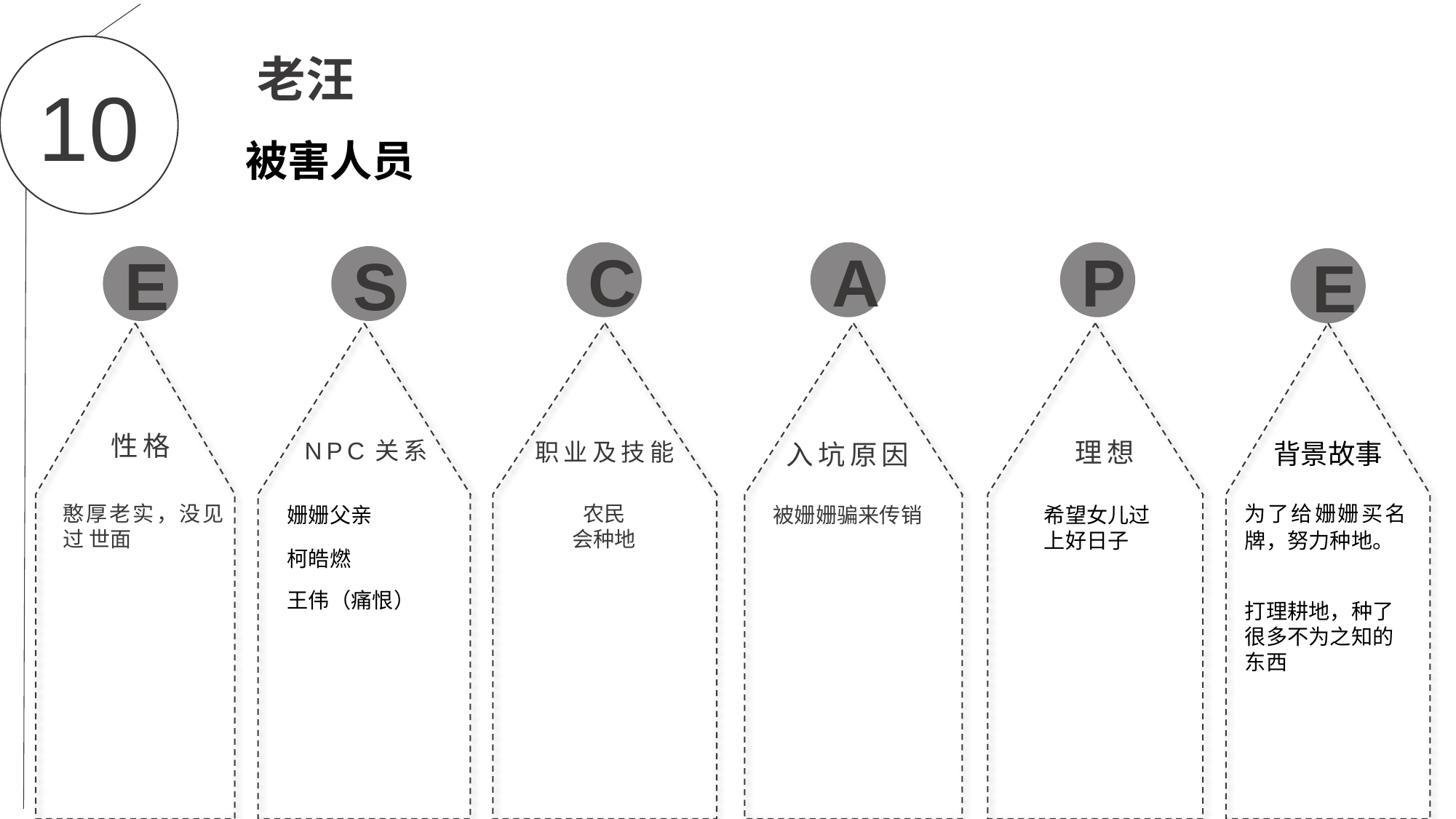

10

 老汪
被害人员
C
A
P
E
S
E

性格
NPC关系
理想
职业及技能
背景故事
入坑原因
为了给姗姗买名牌，努力种地。
姗姗父亲
农民
会种地

憨厚老实，没见过 世面
被姗姗骗来传销
希望女儿过上好日子
柯皓燃
王伟（痛恨）
打理耕地，种了很多不为之知的东西